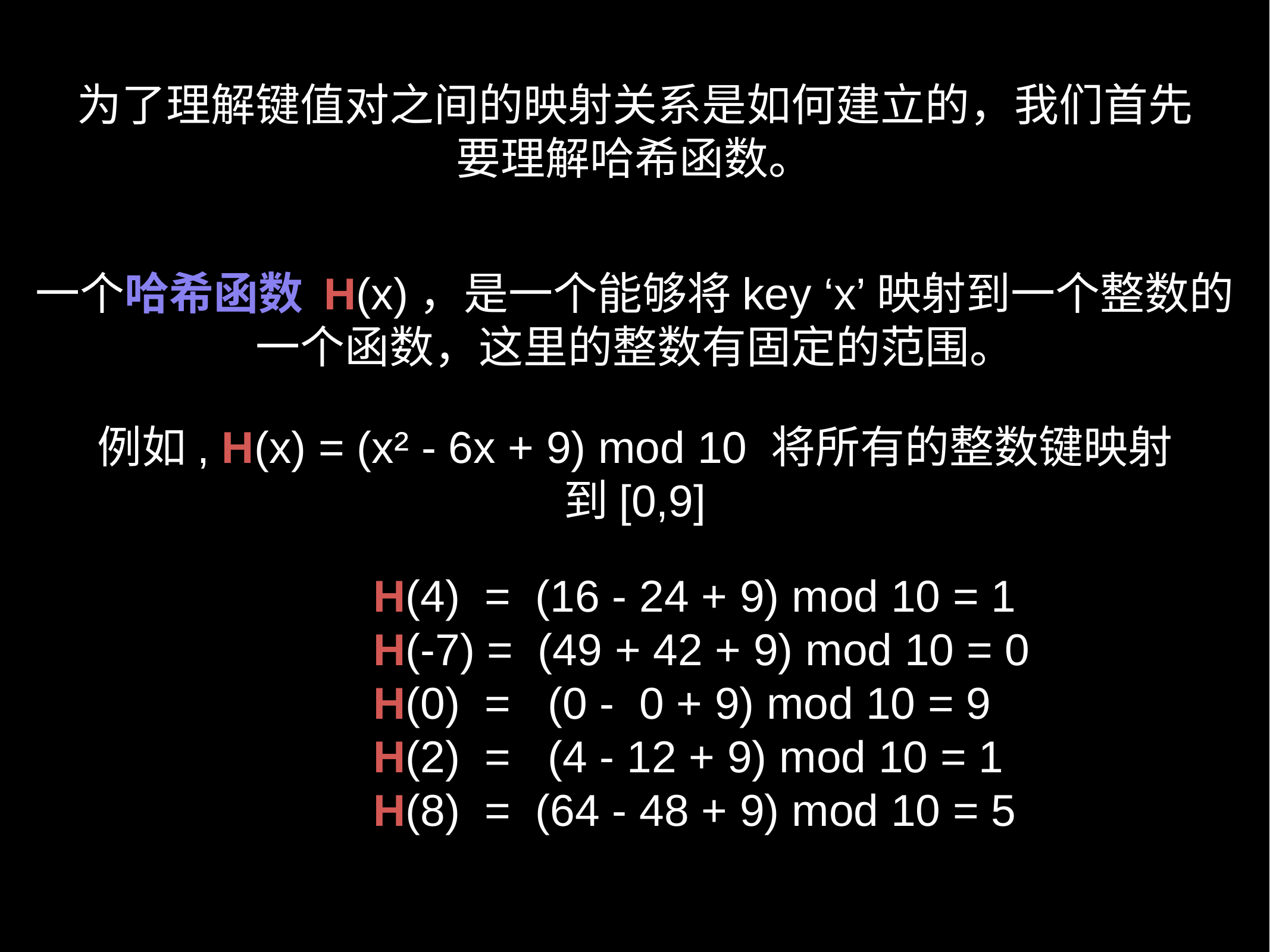

为了理解键值对之间的映射关系是如何建立的，我们首先要理解哈希函数。
一个哈希函数 H(x)，是一个能够将key ‘x’映射到一个整数的一个函数，这里的整数有固定的范围。

例如, H(x) = (x² - 6x + 9) mod 10 将所有的整数键映射到[0,9]
H(4)  =  (16 - 24 + 9) mod 10 = 1
H(-7) =  (49 + 42 + 9) mod 10 = 0
H(0)  =   (0 -  0 + 9) mod 10 = 9
H(2)  =   (4 - 12 + 9) mod 10 = 1
H(8)  =  (64 - 48 + 9) mod 10 = 5